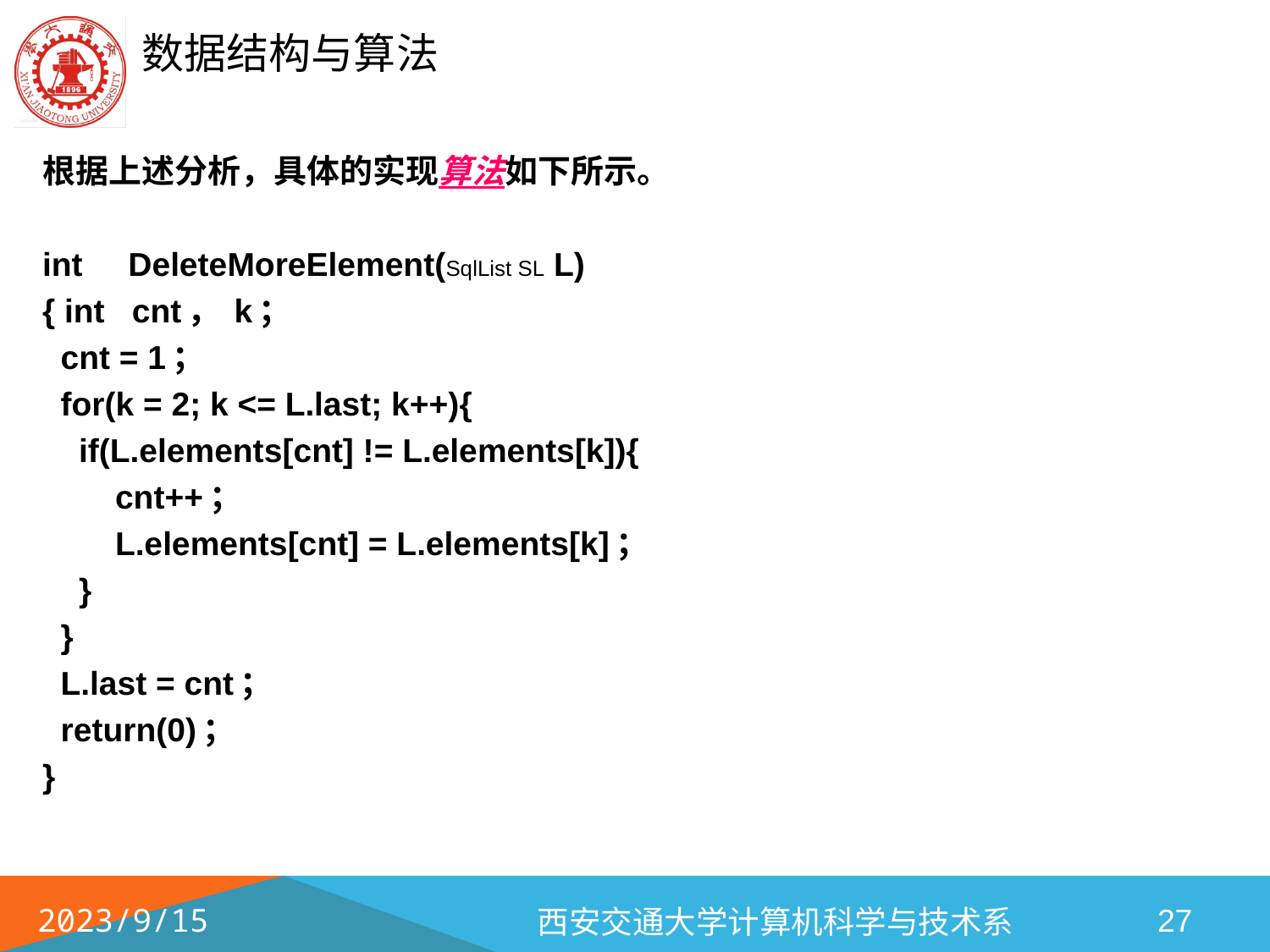

根据上述分析，具体的实现算法如下所示。

int     DeleteMoreElement(SqlList SL L)
{ int   cnt， k；
  cnt = 1；
  for(k = 2; k <= L.last; k++){
    if(L.elements[cnt] != L.elements[k]){
        cnt++；
        L.elements[cnt] = L.elements[k]；
    }
  }
  L.last = cnt；
  return(0)；
}